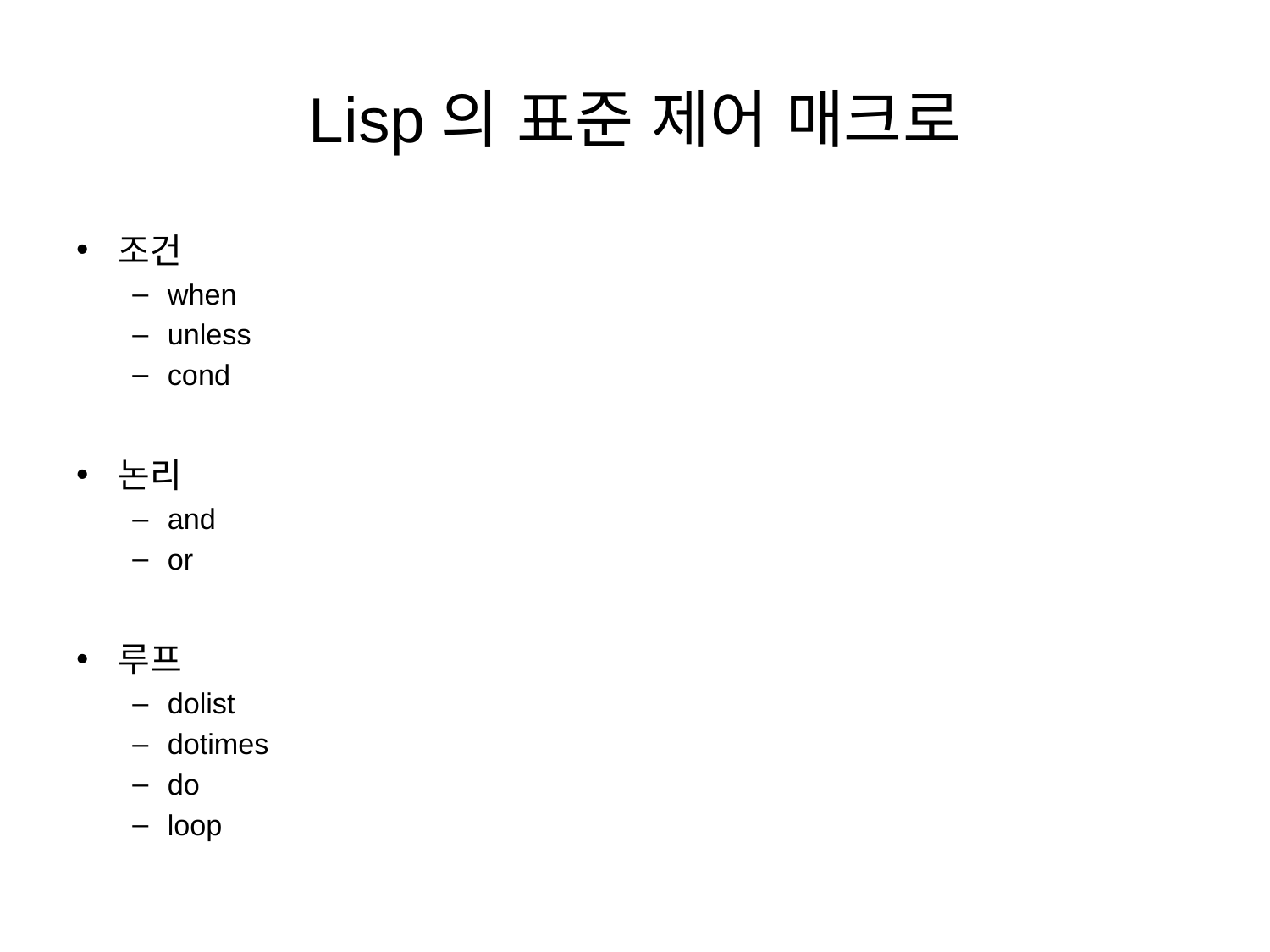

# Lisp의 표준 제어 매크로
조건
when
unless
cond

논리
and
or

루프
dolist
dotimes
do
loop